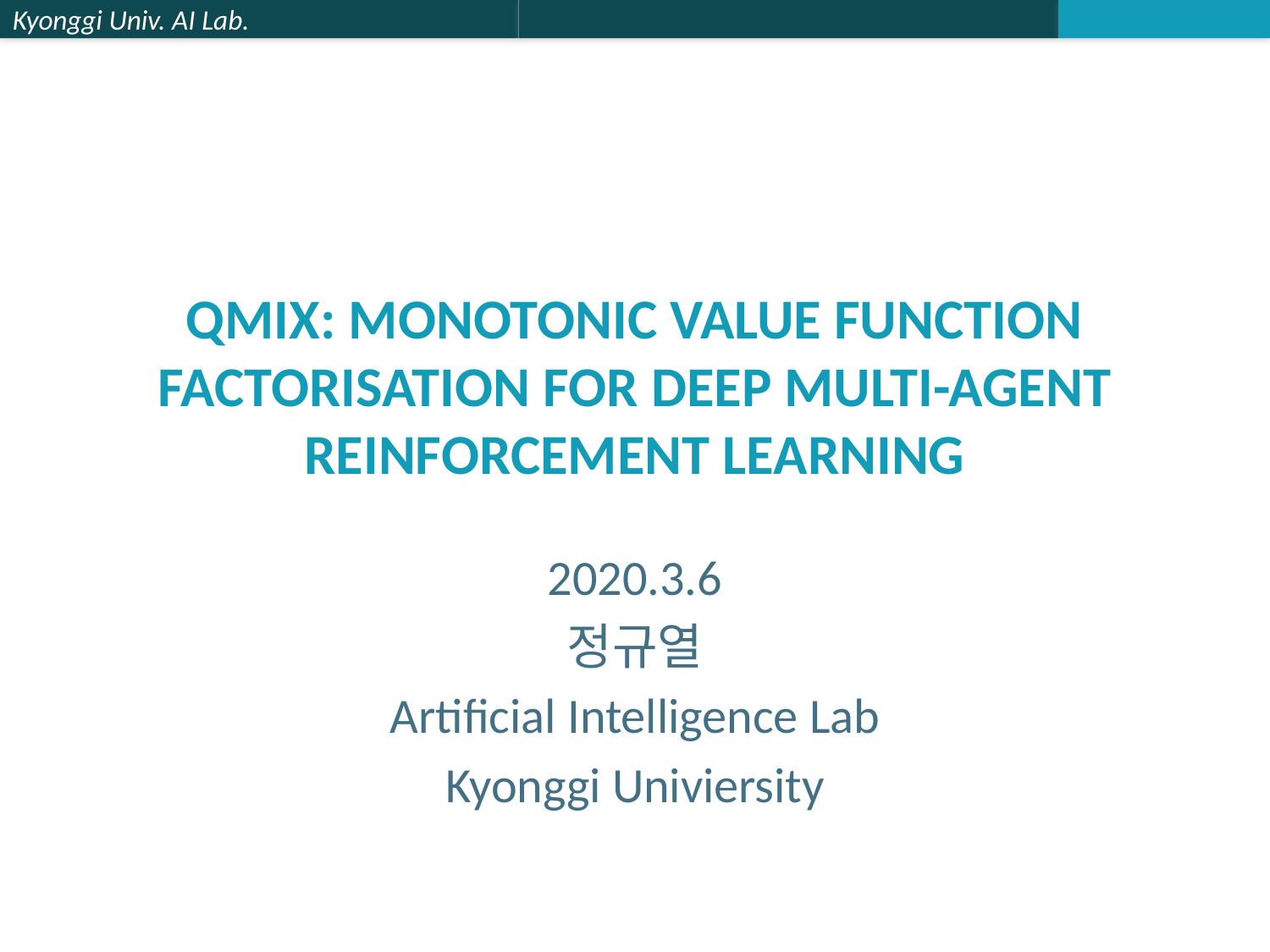

# QMIX: Monotonic Value Function Factorisation for Deep Multi-Agent Reinforcement Learning
2020.3.6
정규열
Artificial Intelligence Lab
Kyonggi Univiersity